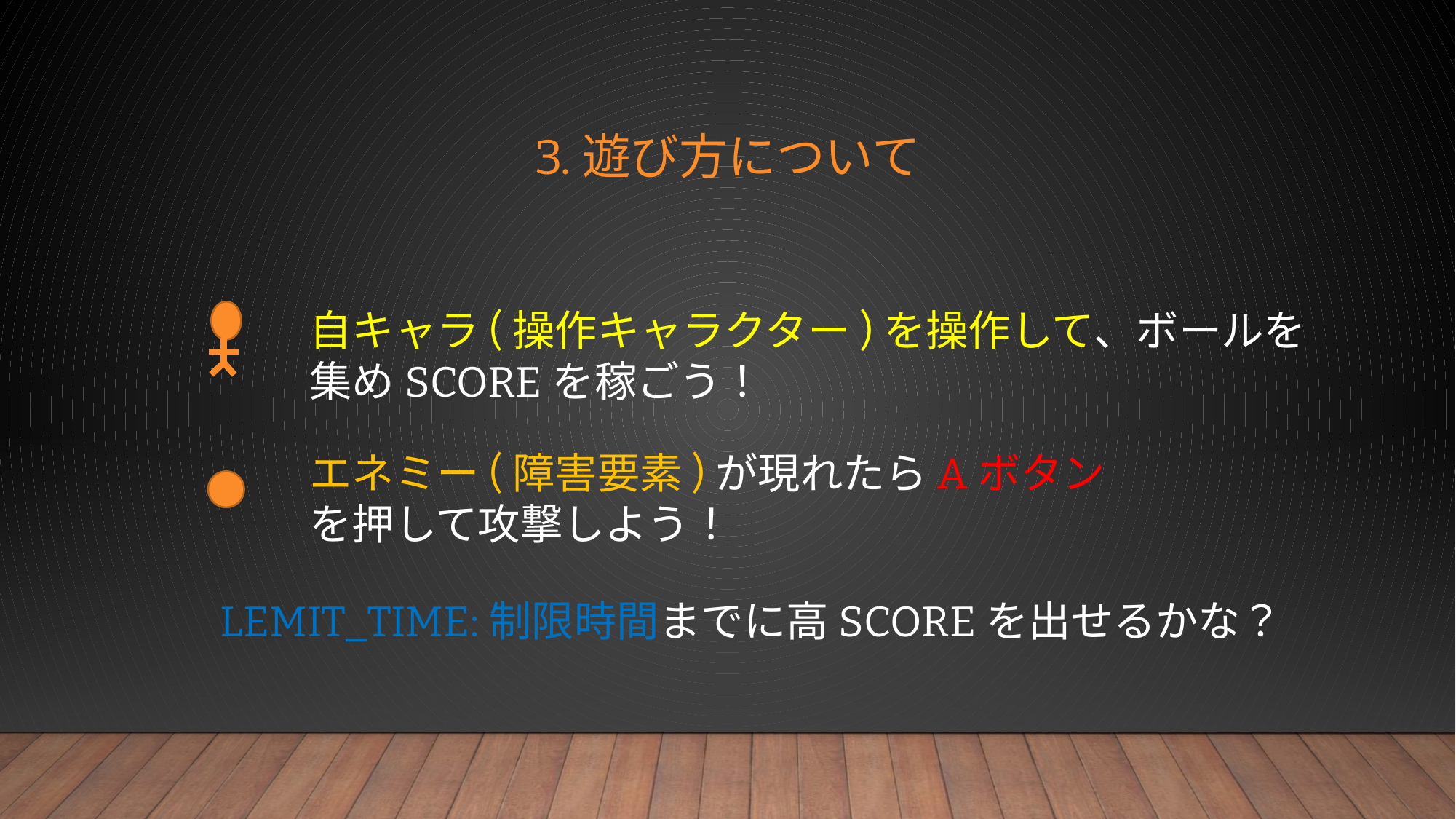

# 3.遊び方について
自キャラ(操作キャラクター)を操作して、ボールを集めSCOREを稼ごう！

エネミー(障害要素)が現れたらAボタンを押して攻撃しよう！

LEMIT_TIME:制限時間までに高SCOREを出せるかな？